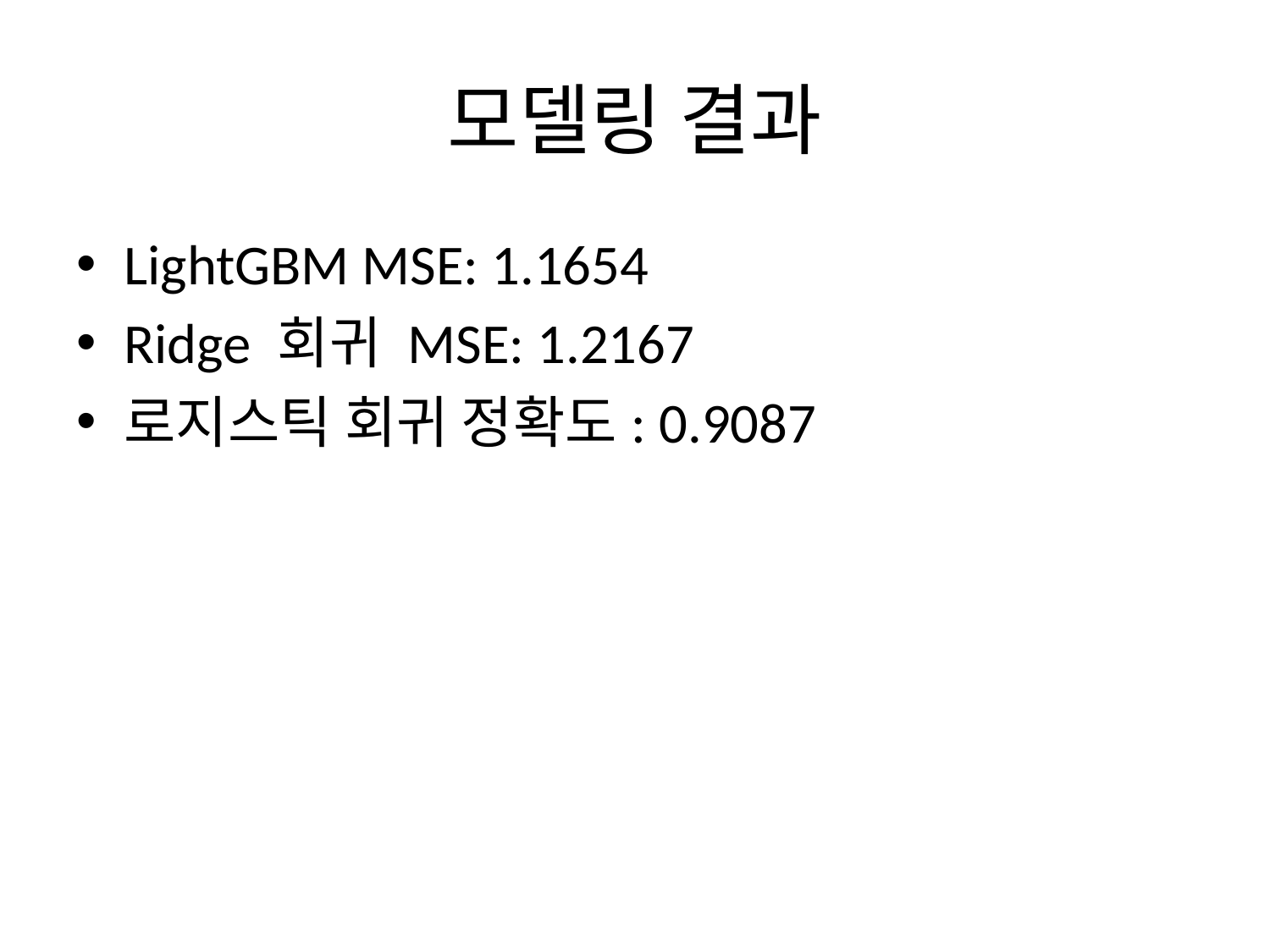

# 모델링 결과
LightGBM MSE: 1.1654
Ridge 회귀 MSE: 1.2167
로지스틱 회귀 정확도: 0.9087